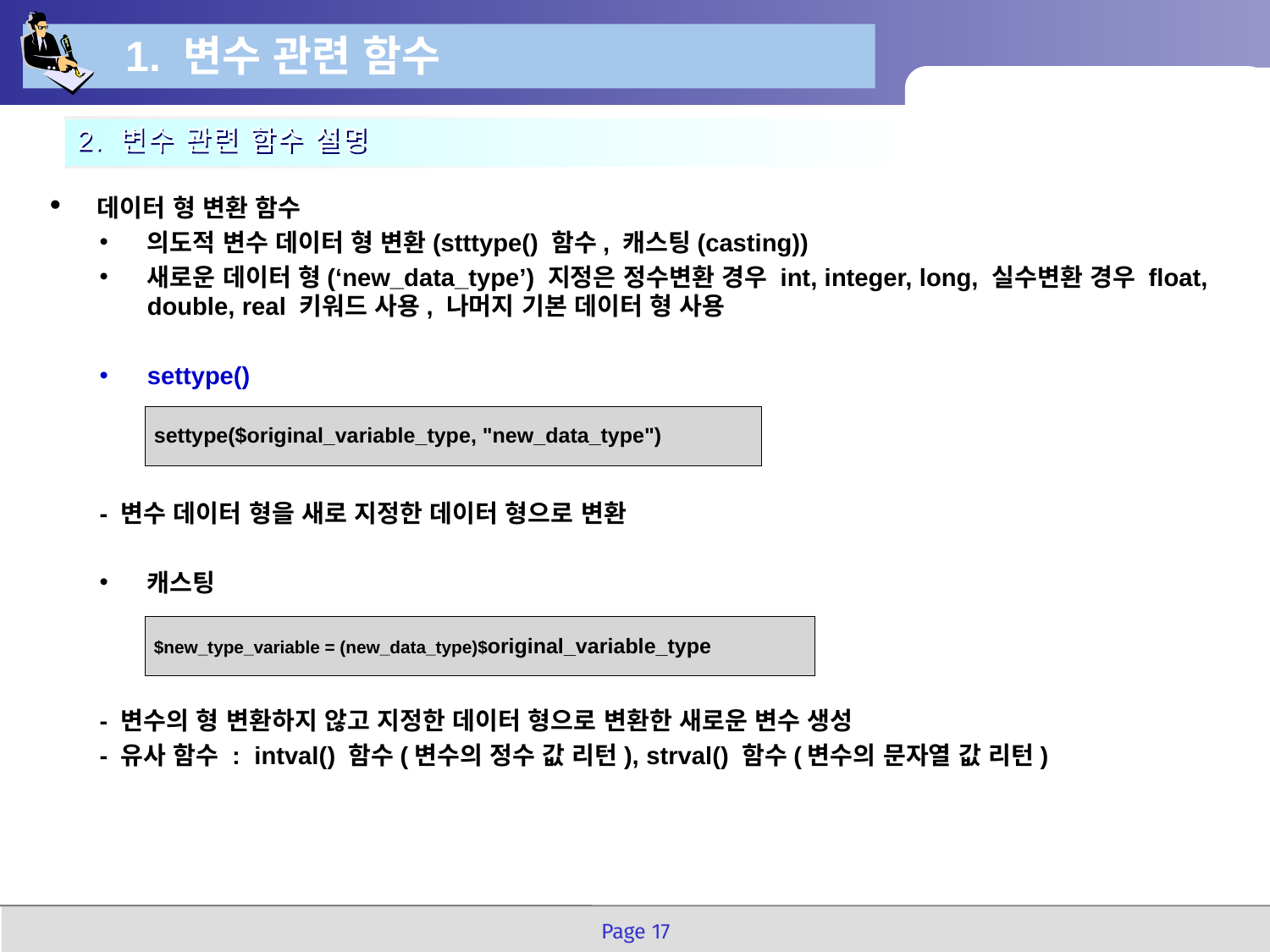

1. 변수 관련 함수
2. 변수 관련 함수 설명

데이터 형 변환 함수
의도적 변수 데이터 형 변환(stttype() 함수, 캐스팅(casting))
새로운 데이터 형(‘new_data_type’) 지정은 정수변환 경우 int, integer, long, 실수변환 경우 float, double, real 키워드 사용, 나머지 기본 데이터 형 사용

settype()

- 변수 데이터 형을 새로 지정한 데이터 형으로 변환

캐스팅

- 변수의 형 변환하지 않고 지정한 데이터 형으로 변환한 새로운 변수 생성
- 유사 함수 :  intval() 함수(변수의 정수 값 리턴), strval() 함수(변수의 문자열 값 리턴)
| settype($original\_variable\_type, "new\_data\_type") |
| --- |
| $new\_type\_variable = (new\_data\_type)$original\_variable\_type |
| --- |
Page 17